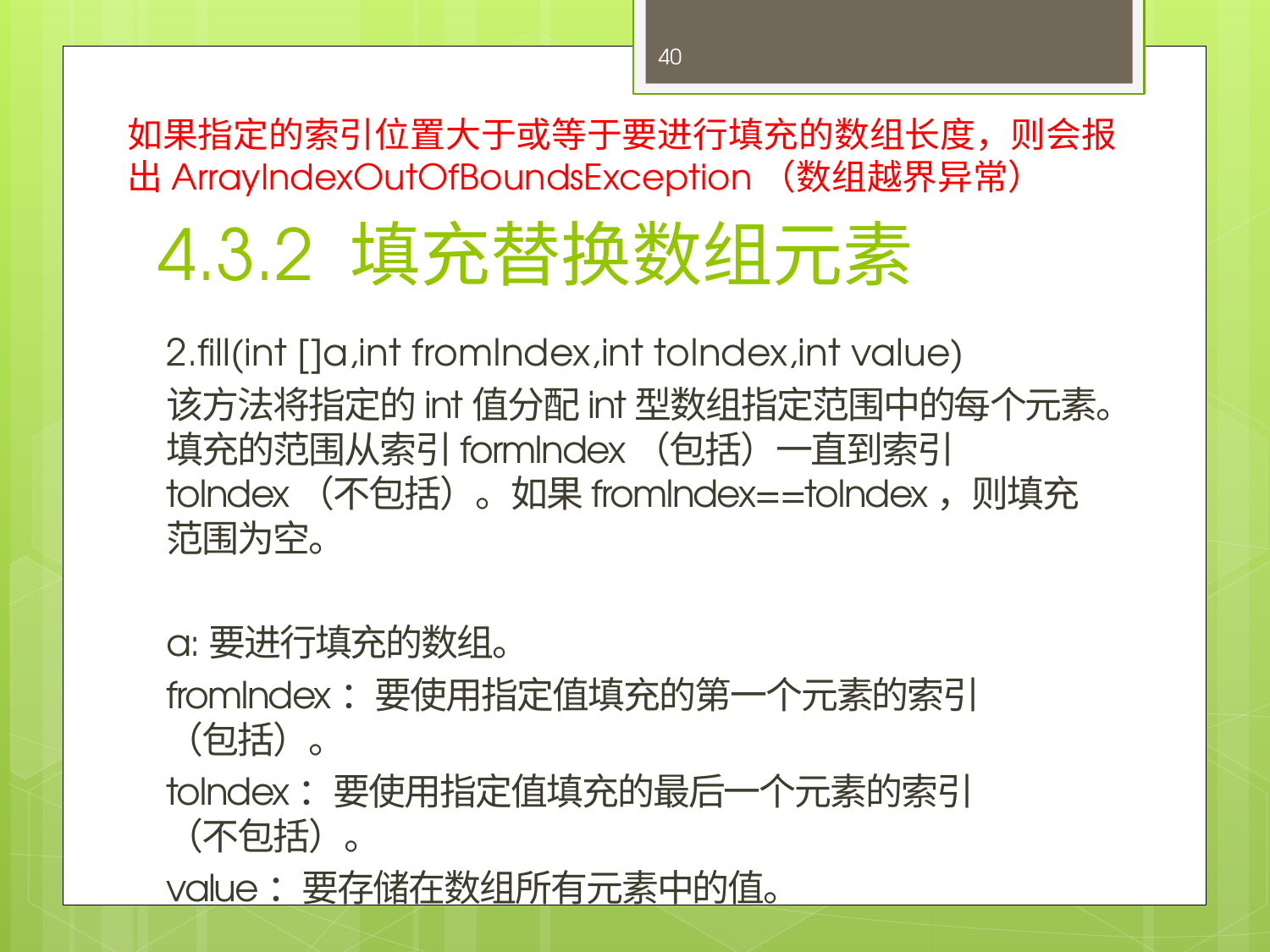

40
如果指定的索引位置大于或等于要进行填充的数组长度，则会报出ArrayIndexOutOfBoundsException（数组越界异常）
# 4.3.2 填充替换数组元素
2.fill(int []a,int fromIndex,int toIndex,int value)
该方法将指定的int值分配int型数组指定范围中的每个元素。填充的范围从索引formIndex（包括）一直到索引toIndex（不包括）。如果fromIndex==toIndex，则填充范围为空。

a:要进行填充的数组。
fromIndex：要使用指定值填充的第一个元素的索引	       （包括）。
toIndex：要使用指定值填充的最后一个元素的索引	    （不包括）。
value：要存储在数组所有元素中的值。